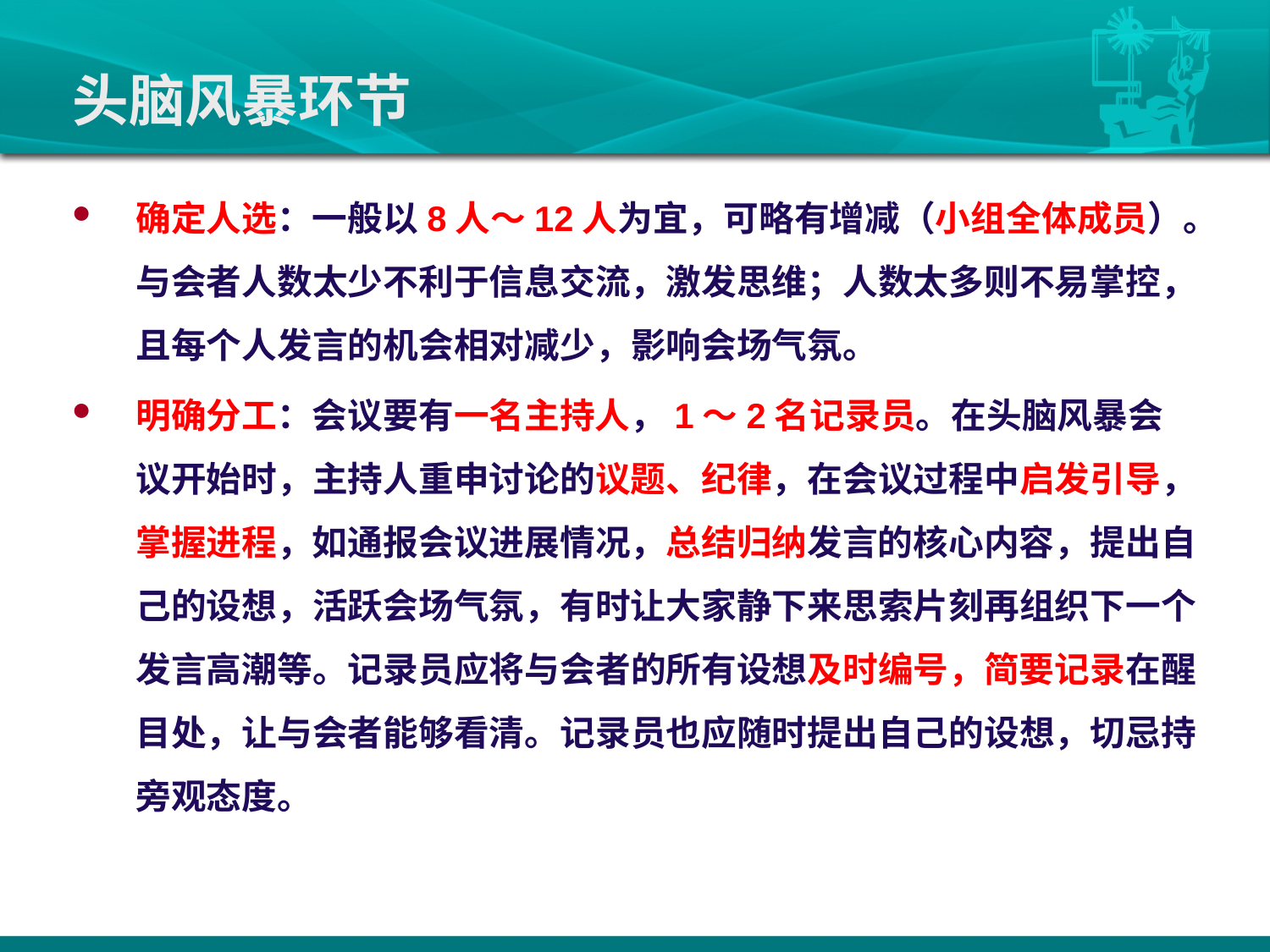

# 头脑风暴环节
确定人选：一般以8人～12人为宜，可略有增减（小组全体成员）。与会者人数太少不利于信息交流，激发思维；人数太多则不易掌控，且每个人发言的机会相对减少，影响会场气氛。
明确分工：会议要有一名主持人，1～2名记录员。在头脑风暴会议开始时，主持人重申讨论的议题、纪律，在会议过程中启发引导，掌握进程，如通报会议进展情况，总结归纳发言的核心内容，提出自己的设想，活跃会场气氛，有时让大家静下来思索片刻再组织下一个发言高潮等。记录员应将与会者的所有设想及时编号，简要记录在醒目处，让与会者能够看清。记录员也应随时提出自己的设想，切忌持旁观态度。